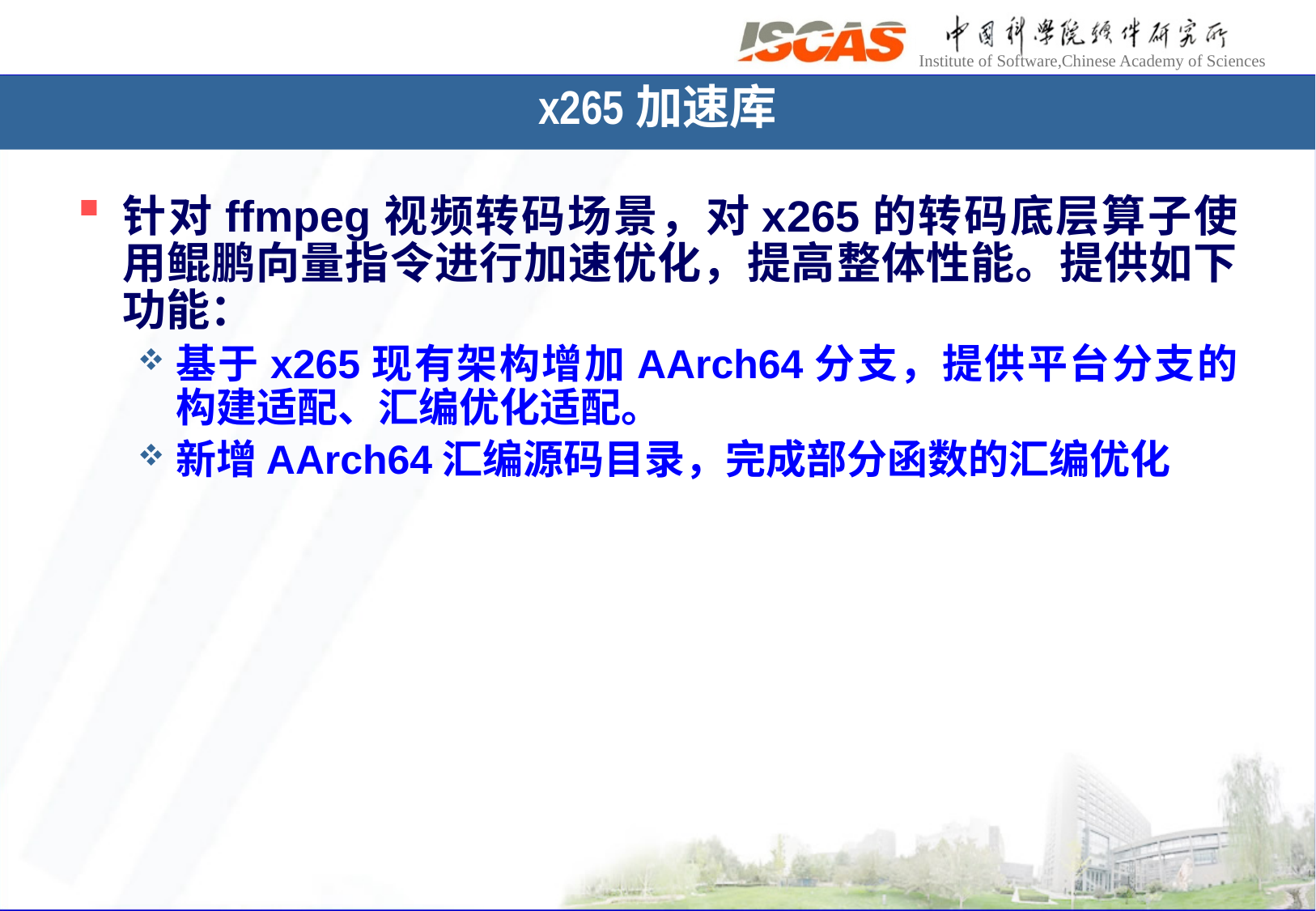

# x265加速库
针对ffmpeg视频转码场景，对x265的转码底层算子使用鲲鹏向量指令进行加速优化，提高整体性能。提供如下功能：
基于x265现有架构增加AArch64分支，提供平台分支的构建适配、汇编优化适配。
新增AArch64汇编源码目录，完成部分函数的汇编优化